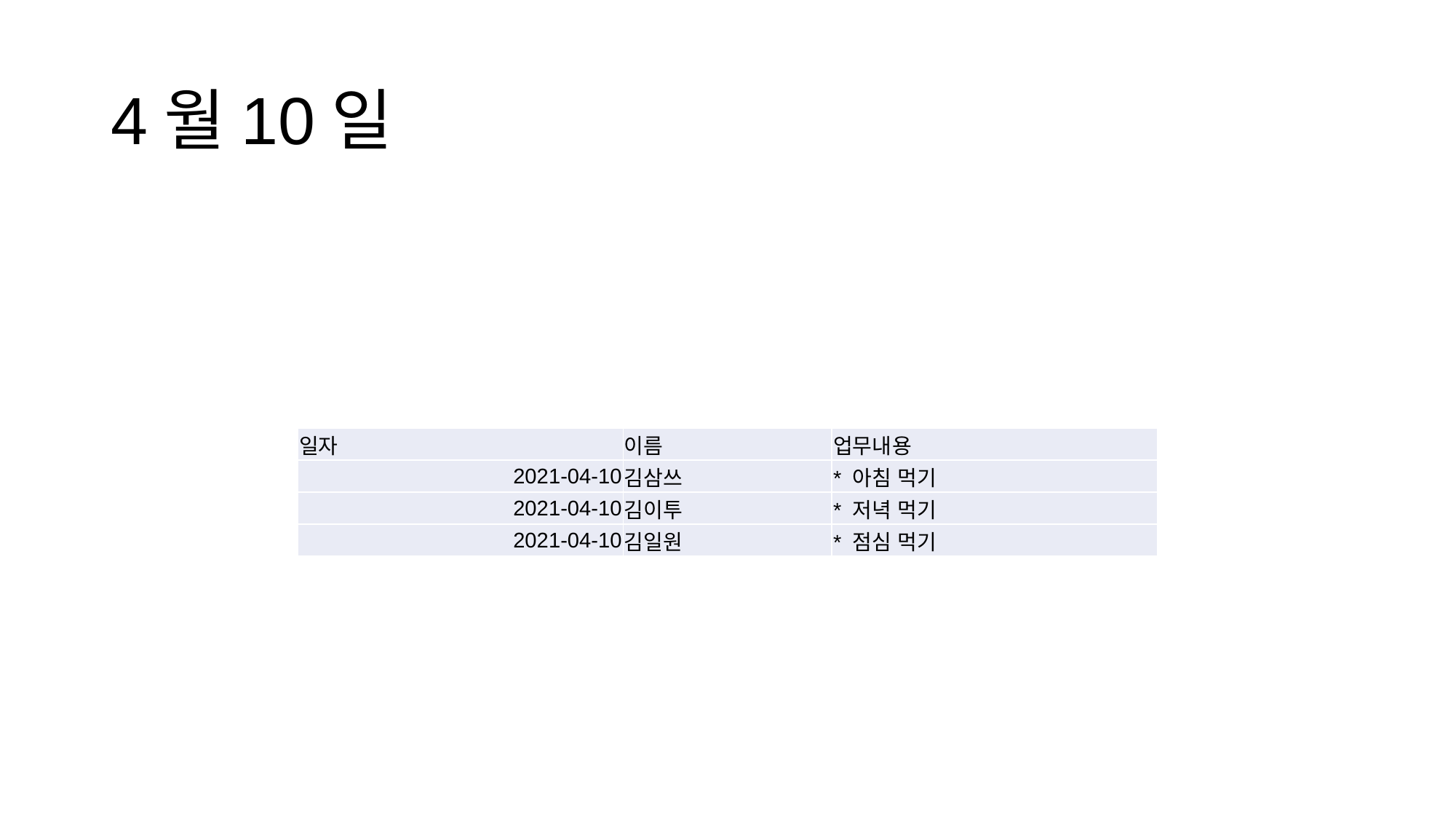

# 4월10일
| 일자 | 이름 | 업무내용 |
| --- | --- | --- |
| 2021-04-10 | 김삼쓰 | \* 아침 먹기 |
| 2021-04-10 | 김이투 | \* 저녁 먹기 |
| 2021-04-10 | 김일원 | \* 점심 먹기 |